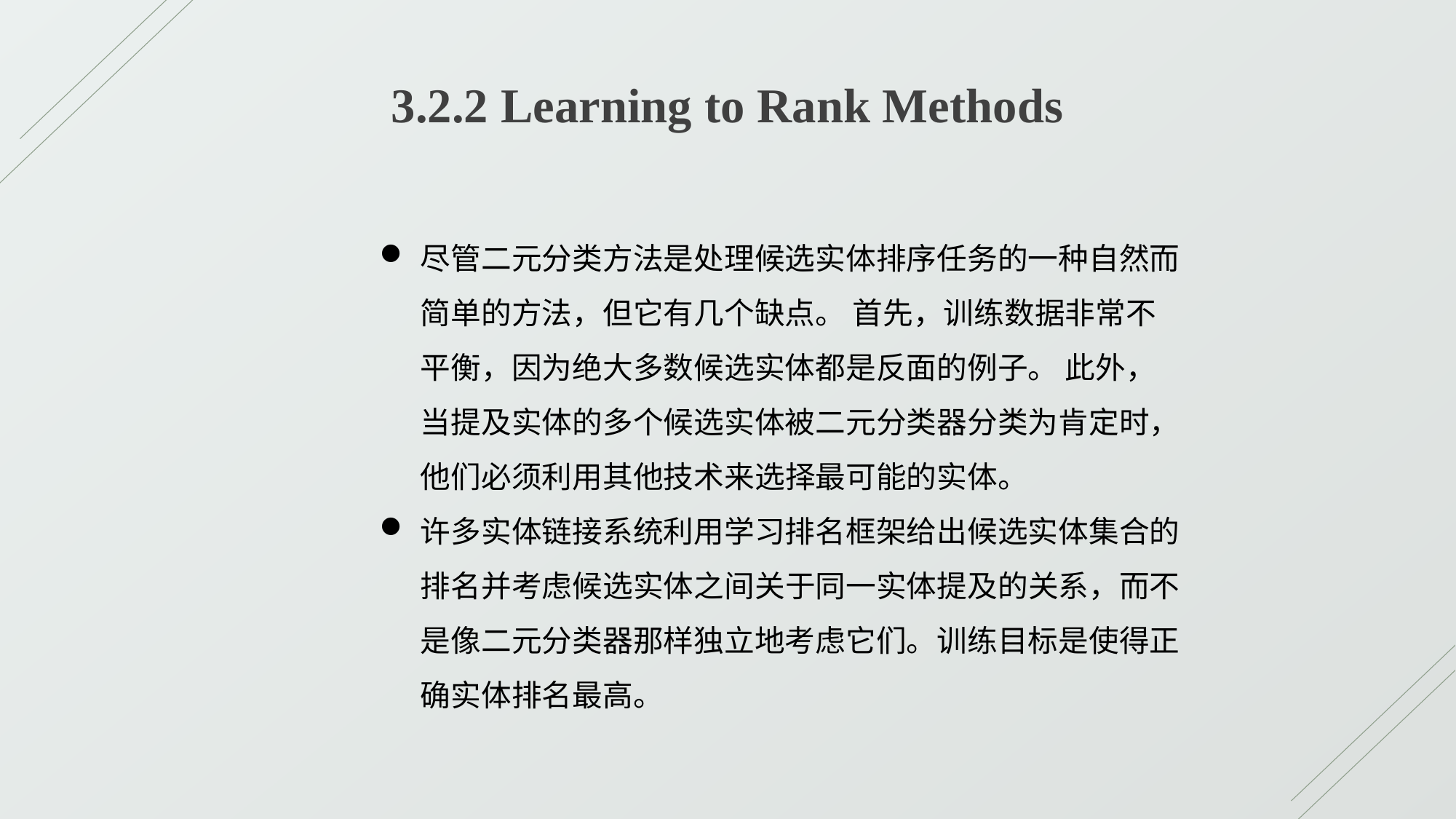

3.2.2 Learning to Rank Methods

尽管二元分类方法是处理候选实体排序任务的一种自然而简单的方法，但它有几个缺点。 首先，训练数据非常不平衡，因为绝大多数候选实体都是反面的例子。 此外，当提及实体的多个候选实体被二元分类器分类为肯定时，他们必须利用其他技术来选择最可能的实体。
许多实体链接系统利用学习排名框架给出候选实体集合的排名并考虑候选实体之间关于同一实体提及的关系，而不是像二元分类器那样独立地考虑它们。训练目标是使得正确实体排名最高。